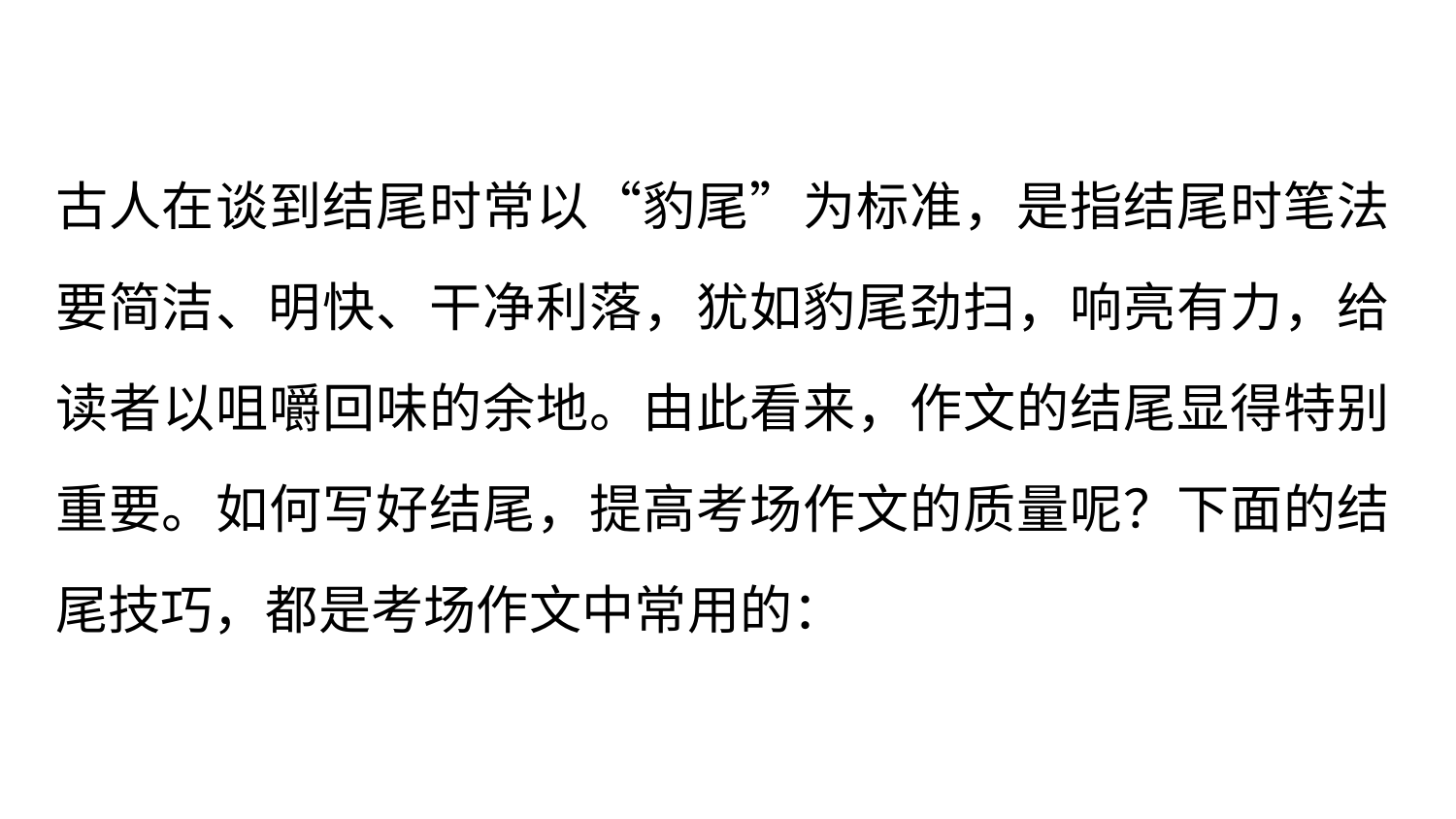

古人在谈到结尾时常以“豹尾”为标准，是指结尾时笔法要简洁、明快、干净利落，犹如豹尾劲扫，响亮有力，给读者以咀嚼回味的余地。由此看来，作文的结尾显得特别重要。如何写好结尾，提高考场作文的质量呢？下面的结尾技巧，都是考场作文中常用的：